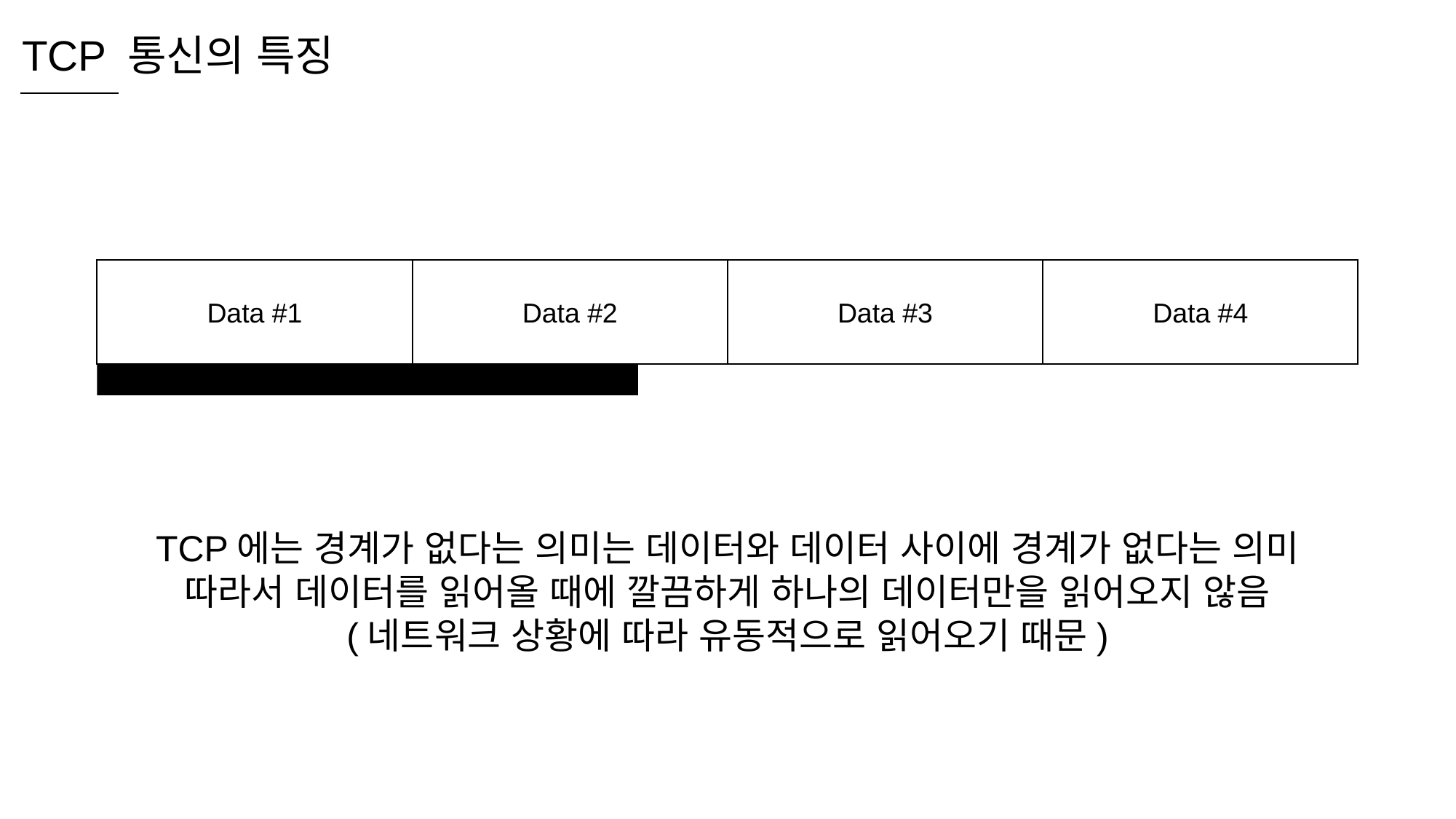

TCP 통신의 특징
Data #4
Data #3
Data #1
Data #2

TCP에는 경계가 없다는 의미는 데이터와 데이터 사이에 경계가 없다는 의미
따라서 데이터를 읽어올 때에 깔끔하게 하나의 데이터만을 읽어오지 않음
(네트워크 상황에 따라 유동적으로 읽어오기 때문)